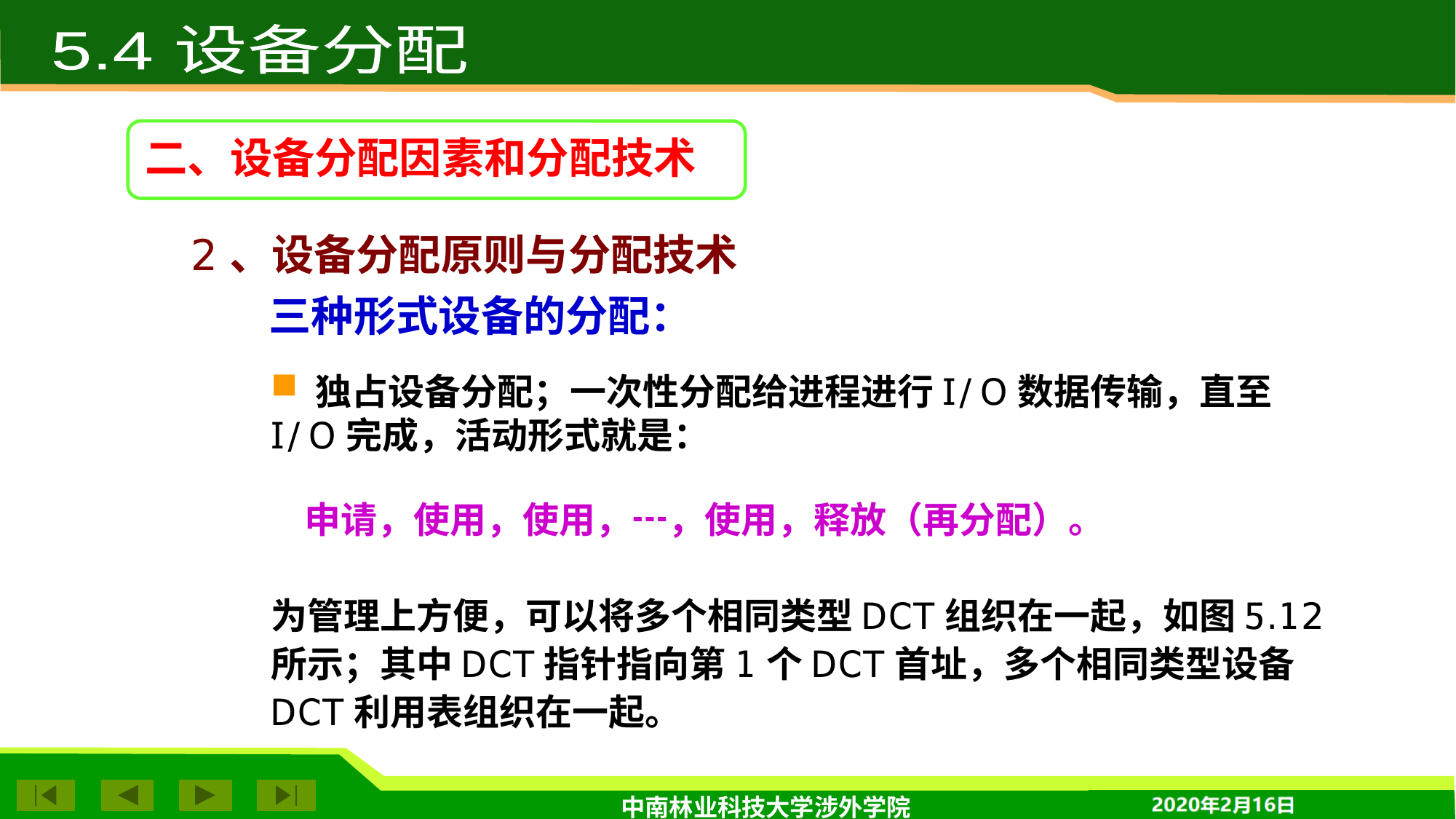

5.4 设备分配

二、设备分配因素和分配技术
 2、设备分配原则与分配技术
三种形式设备的分配：
 独占设备分配；一次性分配给进程进行I/O数据传输，直至I/O完成，活动形式就是：
   申请，使用，使用，┅，使用，释放（再分配）。

为管理上方便，可以将多个相同类型DCT组织在一起，如图5.12 所示；其中DCT指针指向第1个DCT首址，多个相同类型设备DCT利用表组织在一起。